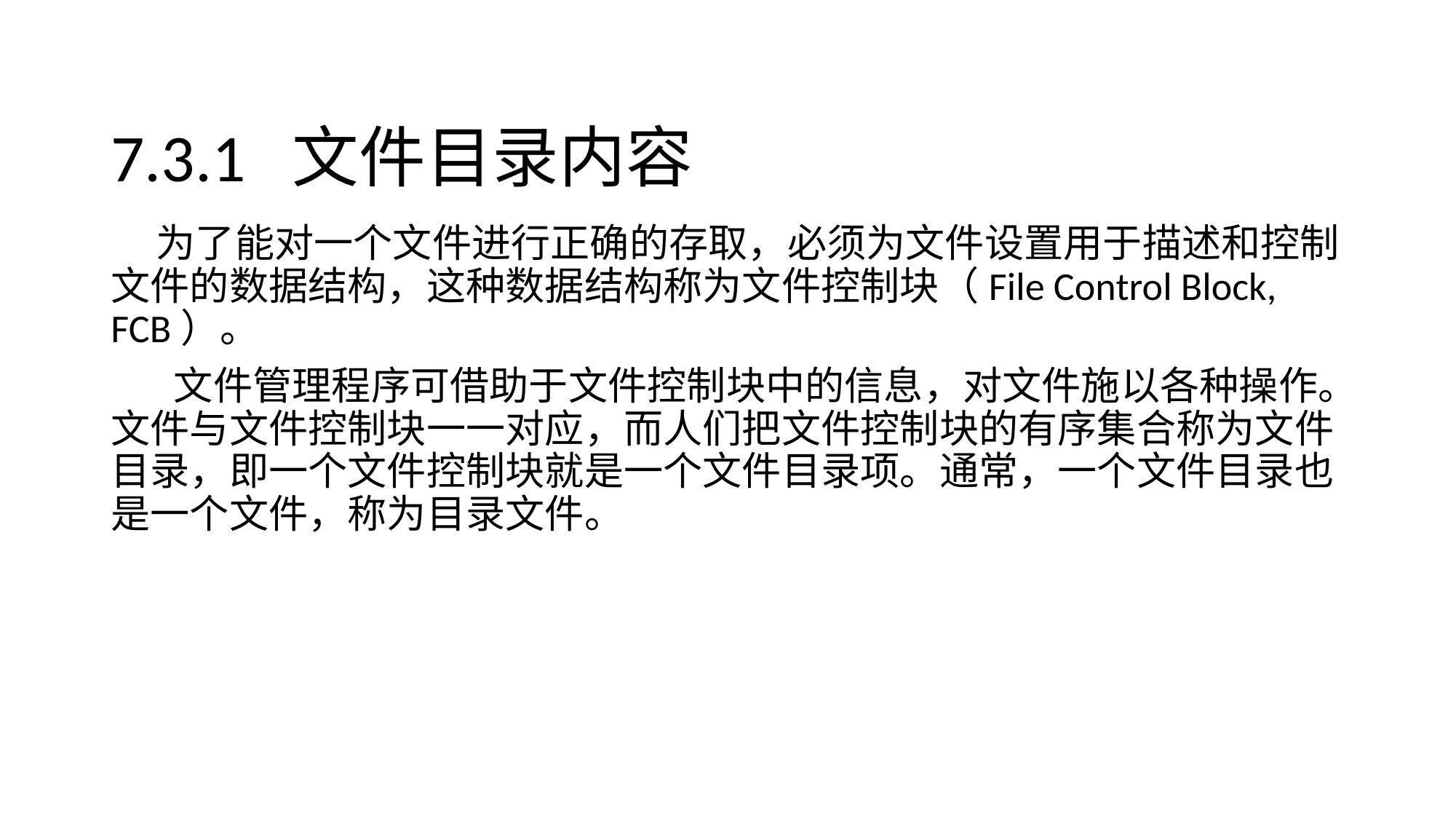

7.3.1  文件目录内容
    为了能对一个文件进行正确的存取，必须为文件设置用于描述和控制文件的数据结构，这种数据结构称为文件控制块（File Control Block, FCB）。
      文件管理程序可借助于文件控制块中的信息，对文件施以各种操作。文件与文件控制块一一对应，而人们把文件控制块的有序集合称为文件目录，即一个文件控制块就是一个文件目录项。通常，一个文件目录也是一个文件，称为目录文件。

2